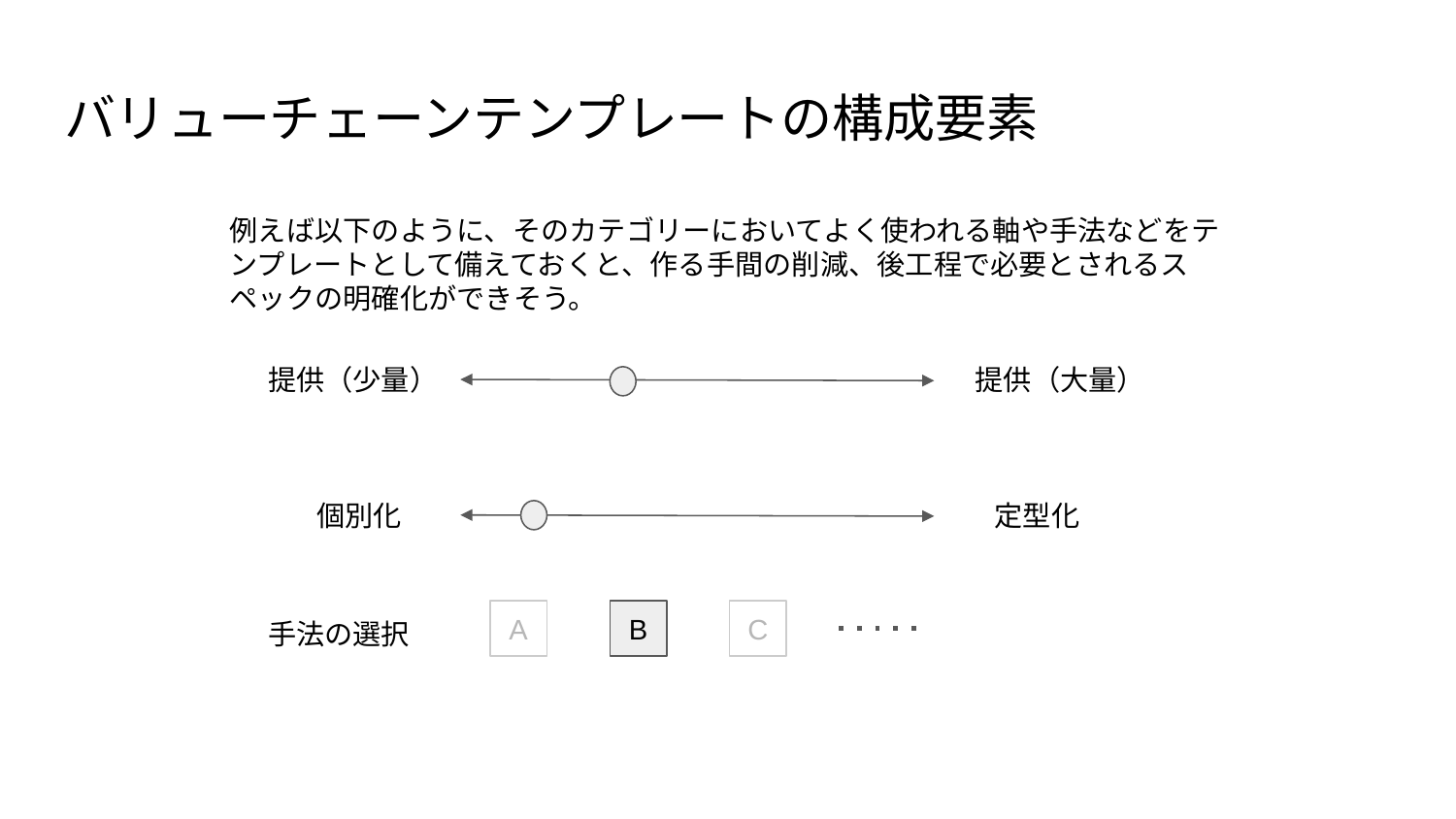

# バリューチェーンテンプレートの構成要素
例えば以下のように、そのカテゴリーにおいてよく使われる軸や手法などをテンプレートとして備えておくと、作る手間の削減、後工程で必要とされるスペックの明確化ができそう。
提供（少量）
提供（大量）

個別化
定型化

A
B
C
手法の選択